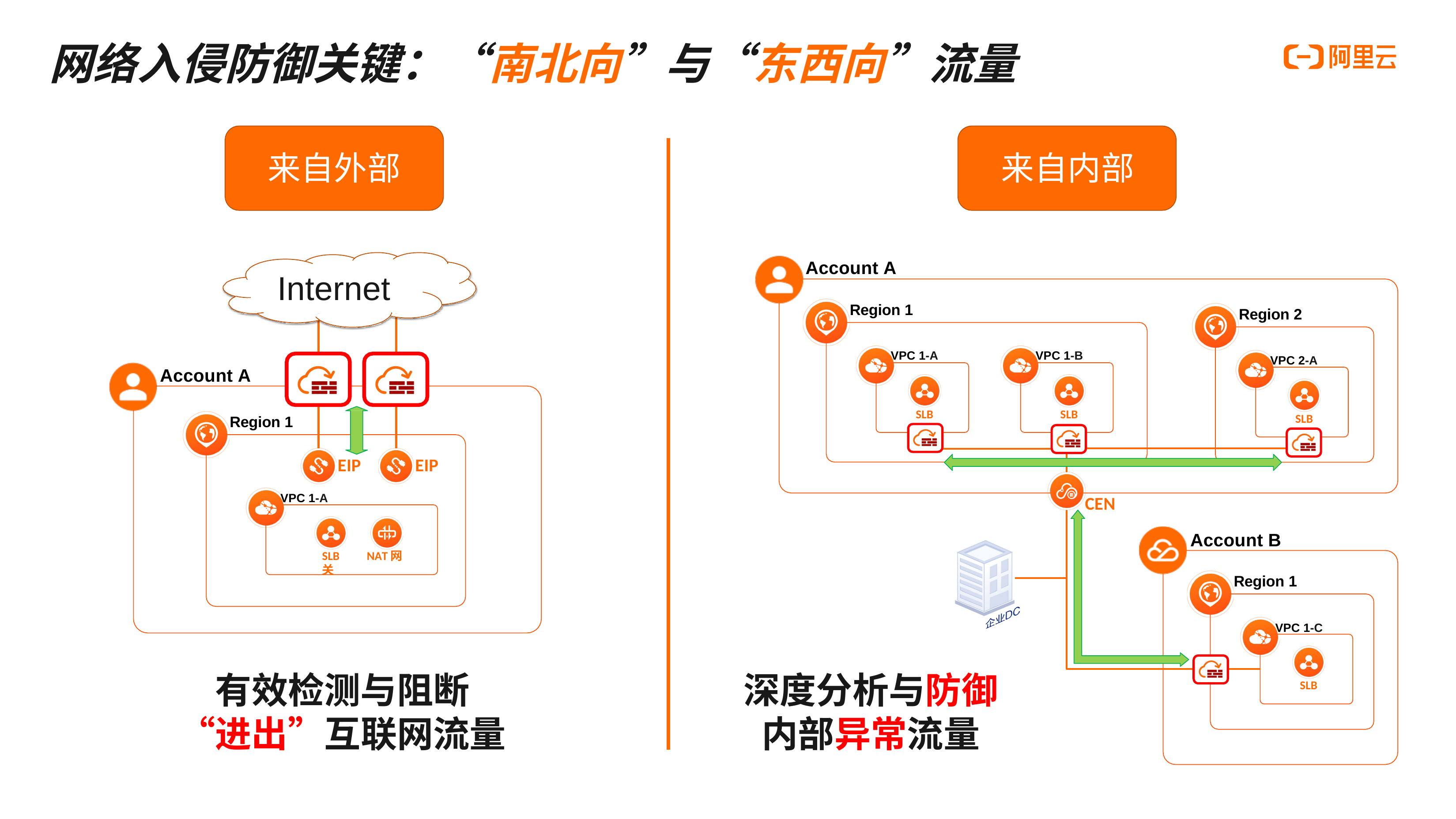

# 网络入侵防御关键：“南北向”与“东西向”流量

来自外部	来自内部

Account A

Internet

Region 1

Region 2

VPC 1-A
VPC 1-B

VPC 2-A

Account A

SLB
SLB

SLB

Region 1

EIP
EIP

VPC 1-A
CEN

Account B
Region 1

SLB	NAT网关

VPC 1-C

有效检测与阻断 “进出”互联网流量
深度分析与防御 内部异常流量
SLB